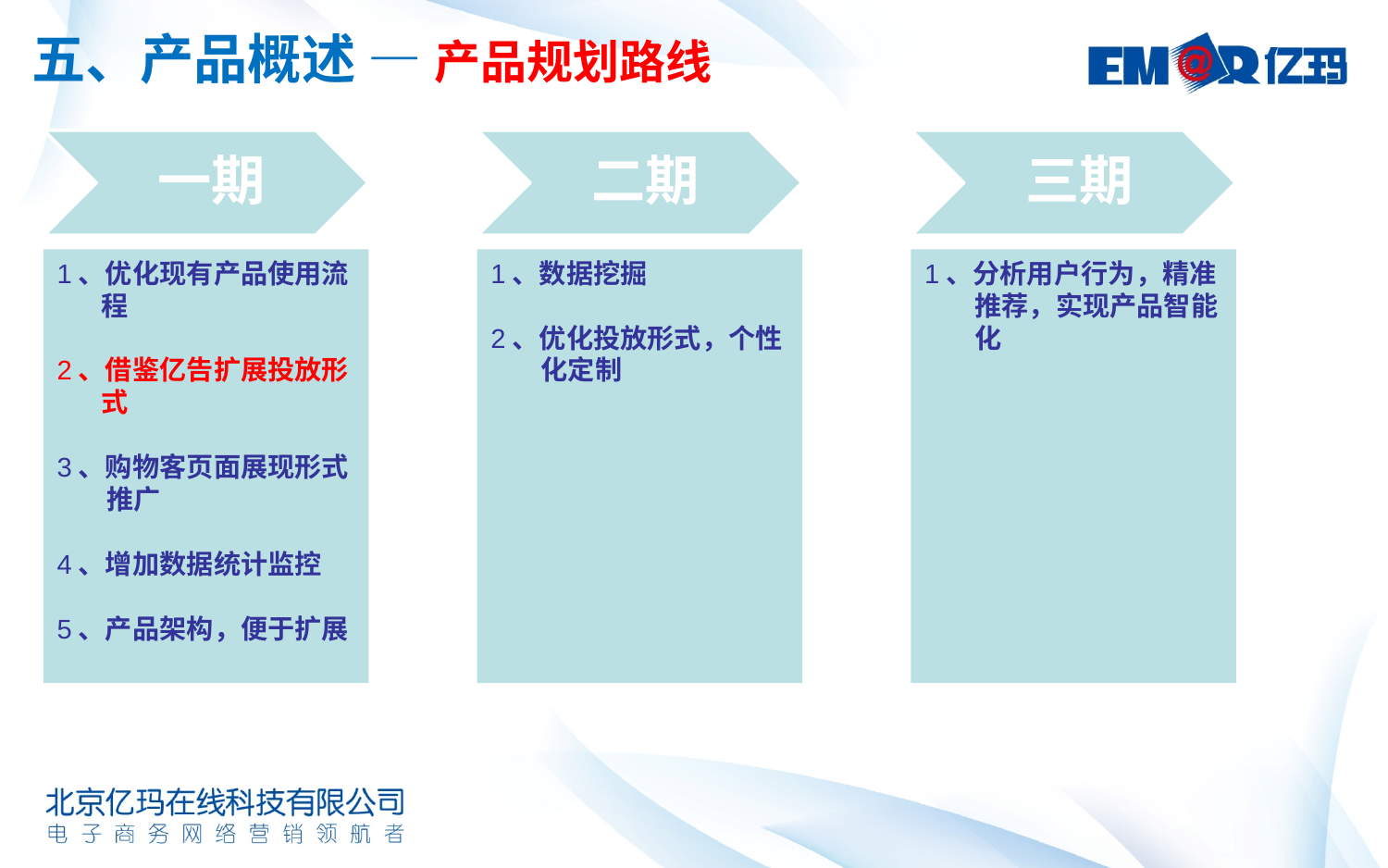

五、产品概述 — 产品规划路线

一期

二期

三期

1、优化现有产品使用流
      程

2、借鉴亿告扩展投放形
      式

3、购物客页面展现形式
       推广

4、增加数据统计监控

5、产品架构，便于扩展

1、数据挖掘

2、优化投放形式，个性
       化定制

1、分析用户行为，精准
       推荐，实现产品智能
       化